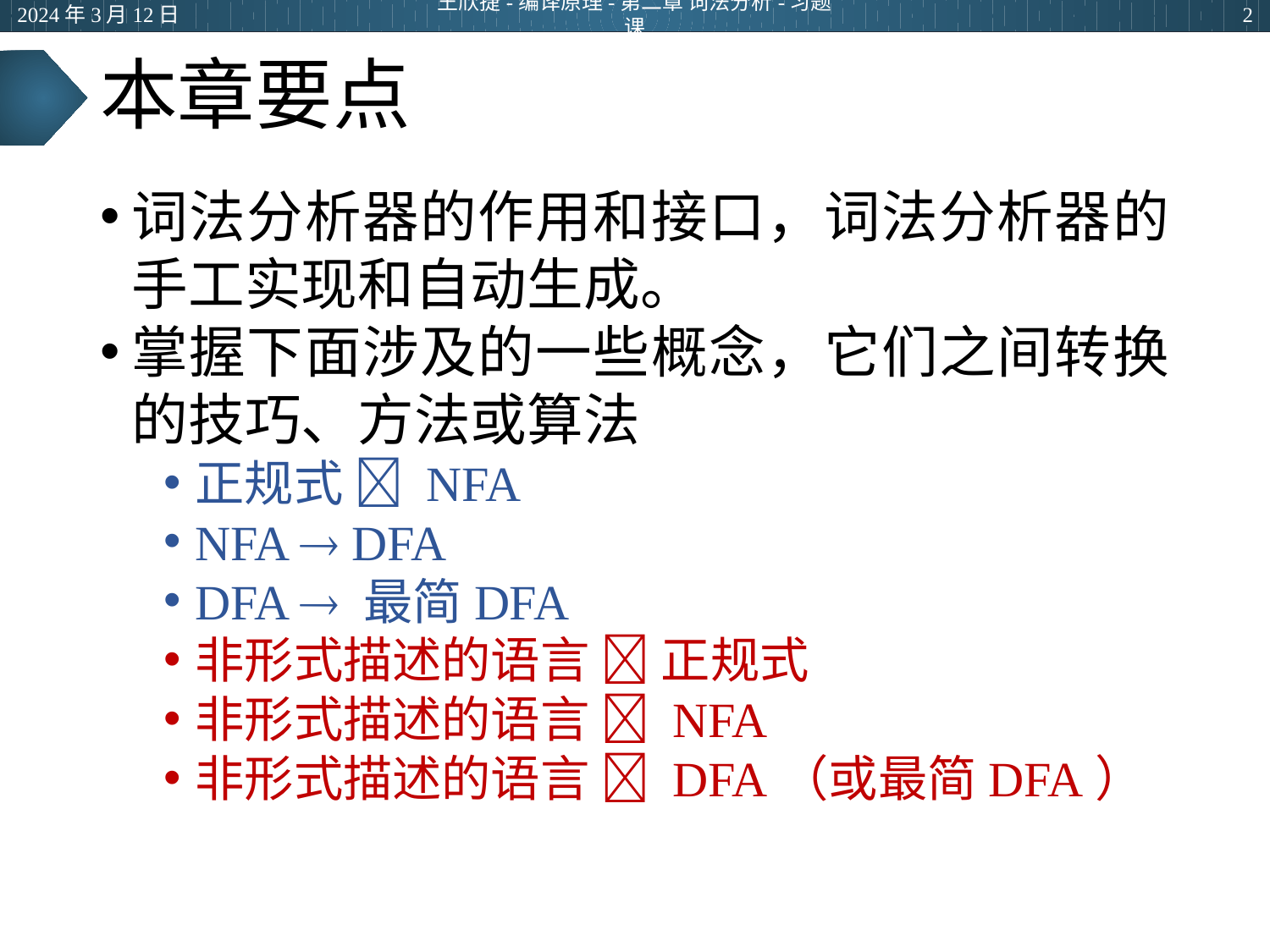

2024年3月12日
王欣捷-编译原理-第二章 词法分析-习题课
2
# 本章要点
词法分析器的作用和接口，词法分析器的手工实现和自动生成。
掌握下面涉及的一些概念，它们之间转换的技巧、方法或算法
正规式 → NFA
NFA → DFA
DFA → 最简DFA
非形式描述的语言 ↔ 正规式
非形式描述的语言 ↔ NFA
非形式描述的语言 ↔ DFA（或最简DFA）